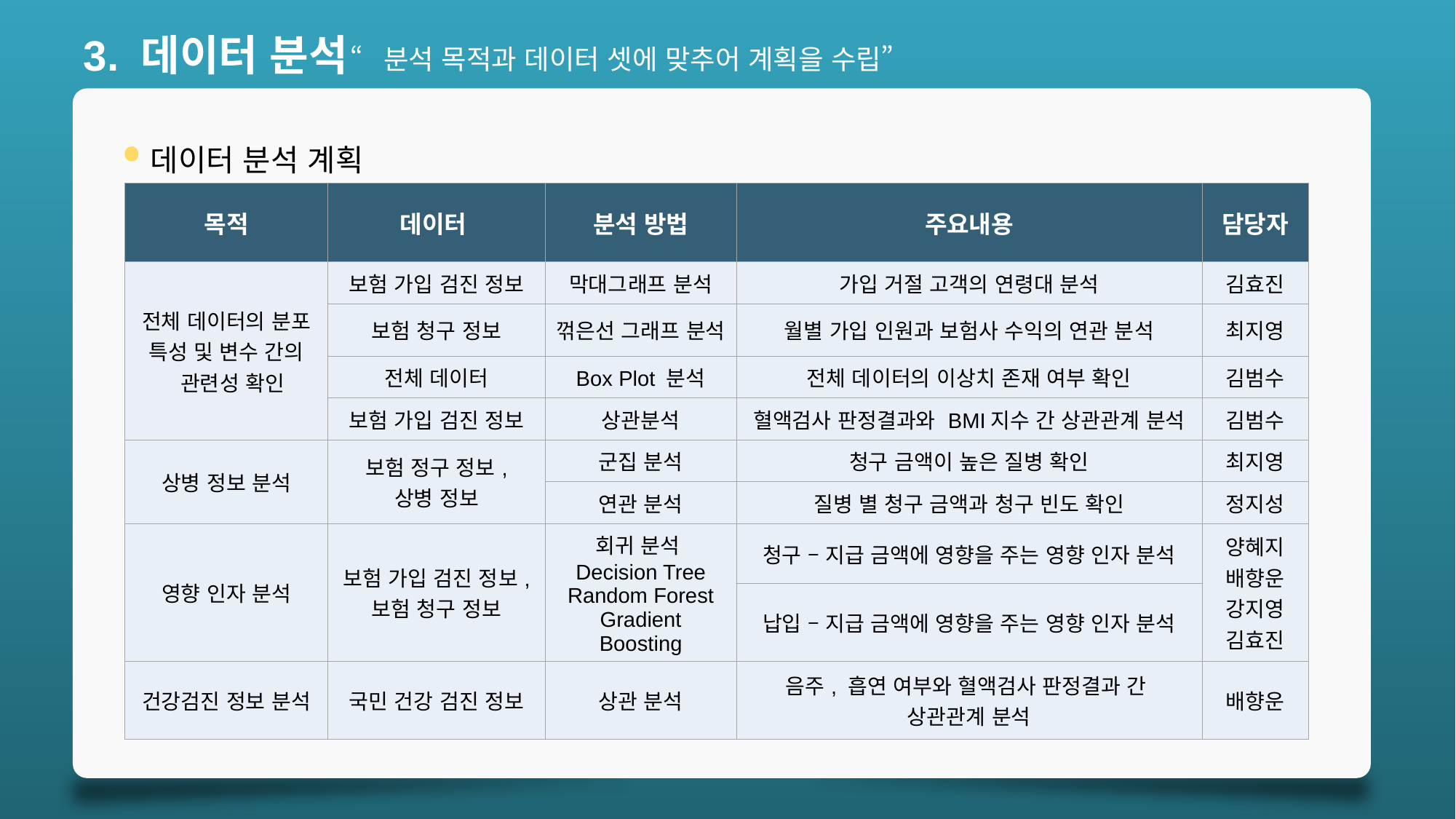

3. 데이터 분석
“분석 목적과 데이터 셋에 맞추어 계획을 수립”
데이터 분석 계획

| 목적 | 데이터 | 분석 방법 | 주요내용 | 담당자 |
| --- | --- | --- | --- | --- |
| 전체 데이터의 분포 특성 및 변수 간의 관련성 확인 | 보험 가입 검진 정보 | 막대그래프 분석 | 가입 거절 고객의 연령대 분석 | 김효진 |
|  | 보험 청구 정보 | 꺾은선 그래프 분석 | 월별 가입 인원과 보험사 수익의 연관 분석 | 최지영 |
|  | 전체 데이터 | Box Plot 분석 | 전체 데이터의 이상치 존재 여부 확인 | 김범수 |
|  | 보험 가입 검진 정보 | 상관분석 | 혈액검사 판정결과와 BMI지수 간 상관관계 분석 | 김범수 |
| 상병 정보 분석 | 보험 정구 정보, 상병 정보 | 군집 분석 | 청구 금액이 높은 질병 확인 | 최지영 |
|  |  | 연관 분석 | 질병 별 청구 금액과 청구 빈도 확인 | 정지성 |
| 영향 인자 분석 | 보험 가입 검진 정보, 보험 청구 정보 | 회귀 분석 Decision Tree Random Forest Gradient Boosting | 청구 – 지급 금액에 영향을 주는 영향 인자 분석 | 양혜지 배향운 강지영 김효진 |
|  |  |  | 납입 – 지급 금액에 영향을 주는 영향 인자 분석 |  |
| 건강검진 정보 분석 | 국민 건강 검진 정보 | 상관 분석 | 음주, 흡연 여부와 혈액검사 판정결과 간 상관관계 분석 | 배향운 |